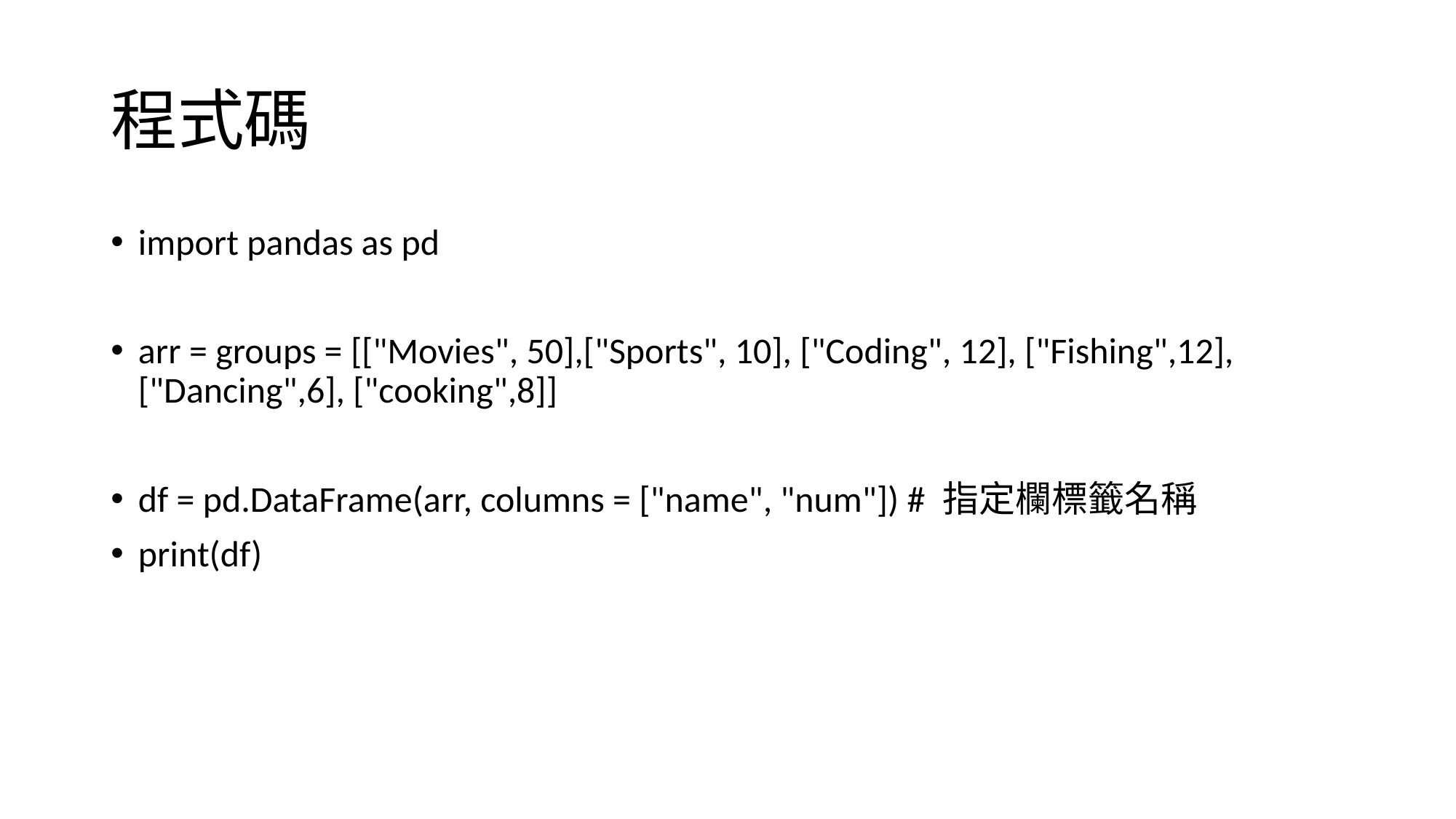

# 程式碼
import pandas as pd

arr = groups = [["Movies", 50],["Sports", 10], ["Coding", 12], ["Fishing",12], ["Dancing",6], ["cooking",8]]

df = pd.DataFrame(arr, columns = ["name", "num"]) # 指定欄標籤名稱
print(df)